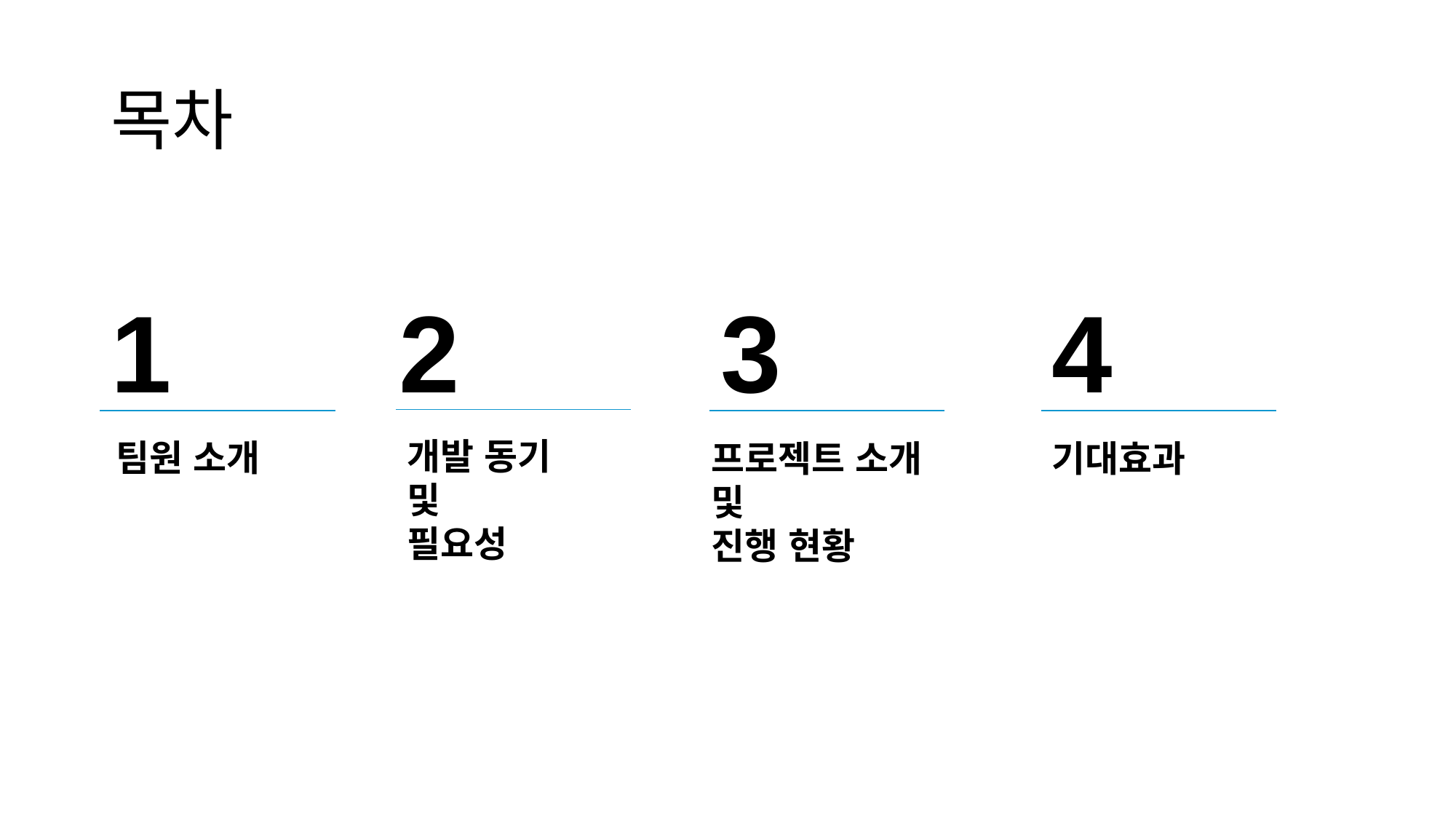

# 목차
3
4
1
2
개발 동기
및
필요성

팀원 소개
프로젝트 소개
및
진행 현황
기대효과